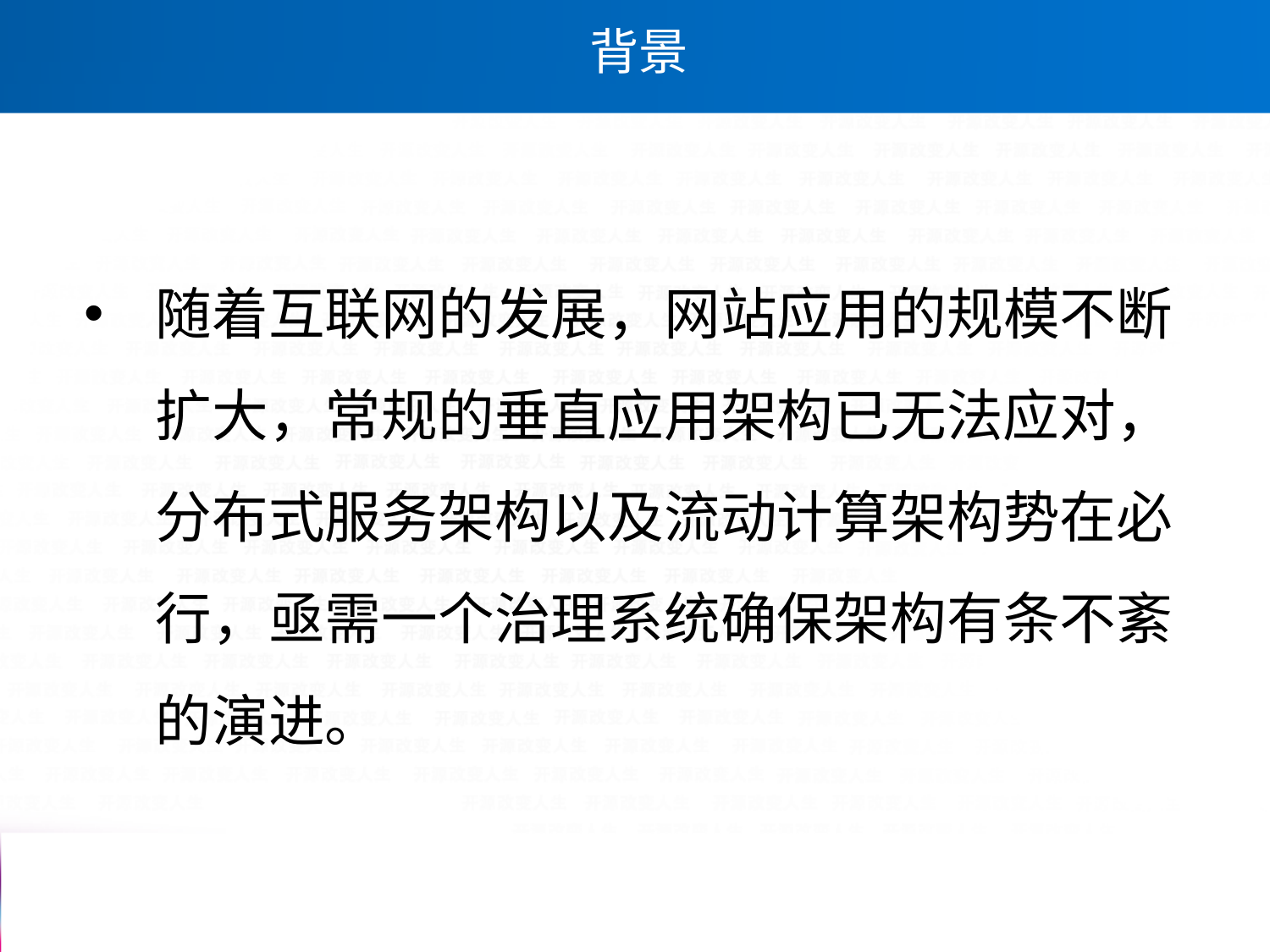

# 背景
随着互联网的发展，网站应用的规模不断扩大，常规的垂直应用架构已无法应对，分布式服务架构以及流动计算架构势在必行，亟需一个治理系统确保架构有条不紊的演进。